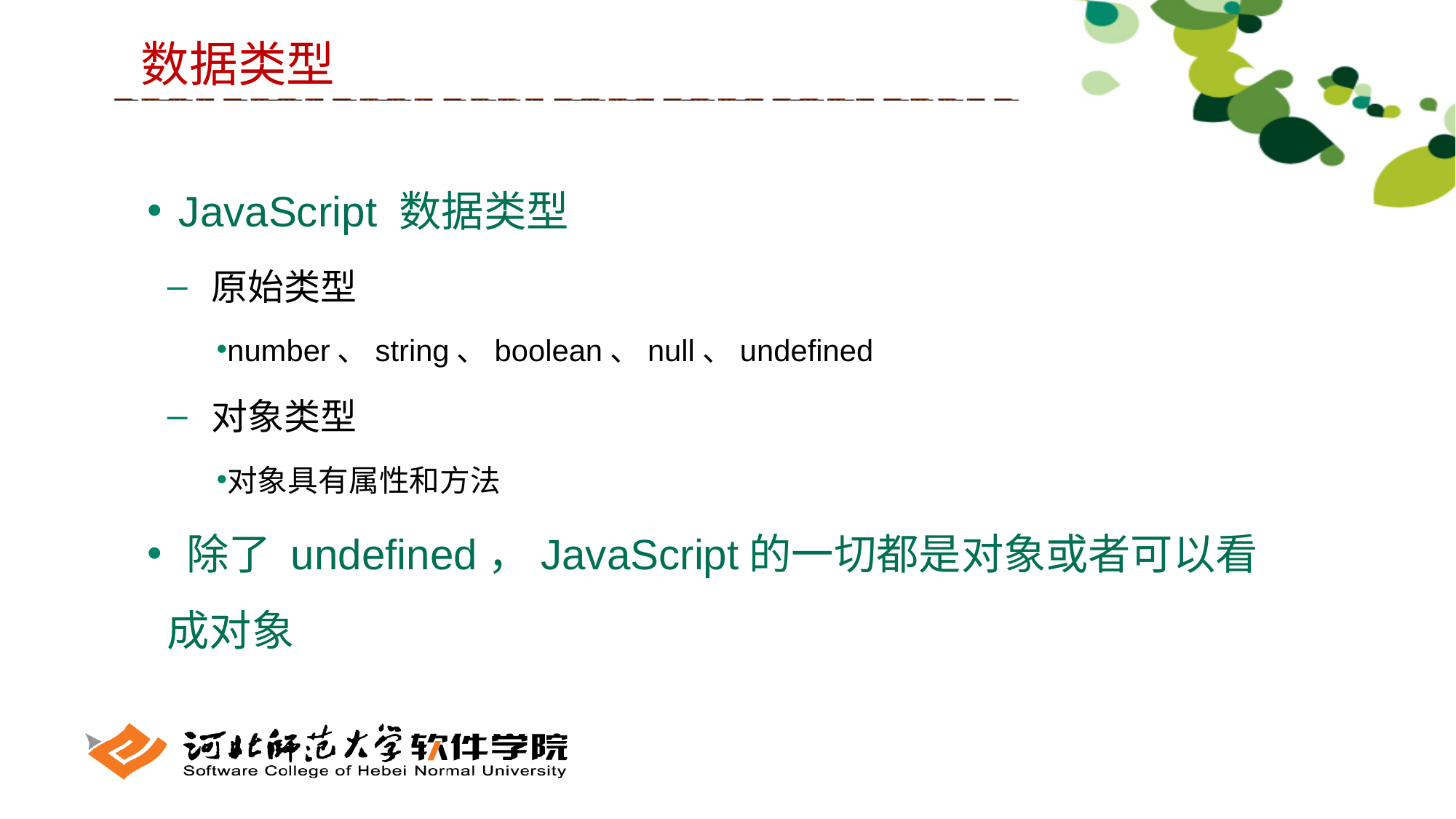

数据类型
 JavaScript 数据类型
 原始类型
number、string、boolean、null、undefined
 对象类型
对象具有属性和方法
 除了 undefined，JavaScript的一切都是对象或者可以看成对象